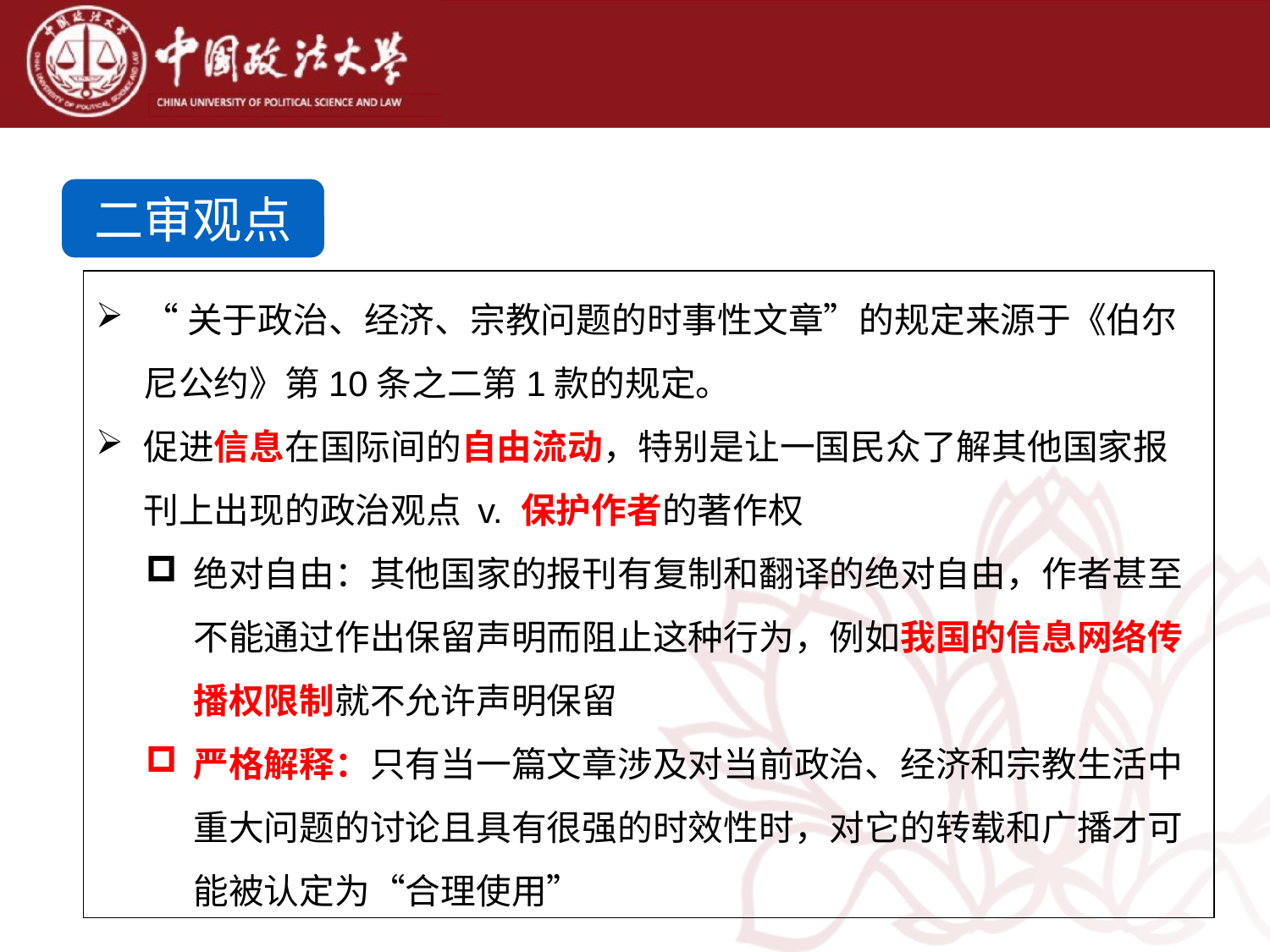

二审观点
“关于政治、经济、宗教问题的时事性文章”的规定来源于《伯尔尼公约》第10条之二第1款的规定。
促进信息在国际间的自由流动，特别是让一国民众了解其他国家报刊上出现的政治观点 v. 保护作者的著作权
绝对自由：其他国家的报刊有复制和翻译的绝对自由，作者甚至不能通过作出保留声明而阻止这种行为，例如我国的信息网络传播权限制就不允许声明保留
严格解释：只有当一篇文章涉及对当前政治、经济和宗教生活中重大问题的讨论且具有很强的时效性时，对它的转载和广播才可能被认定为“合理使用”